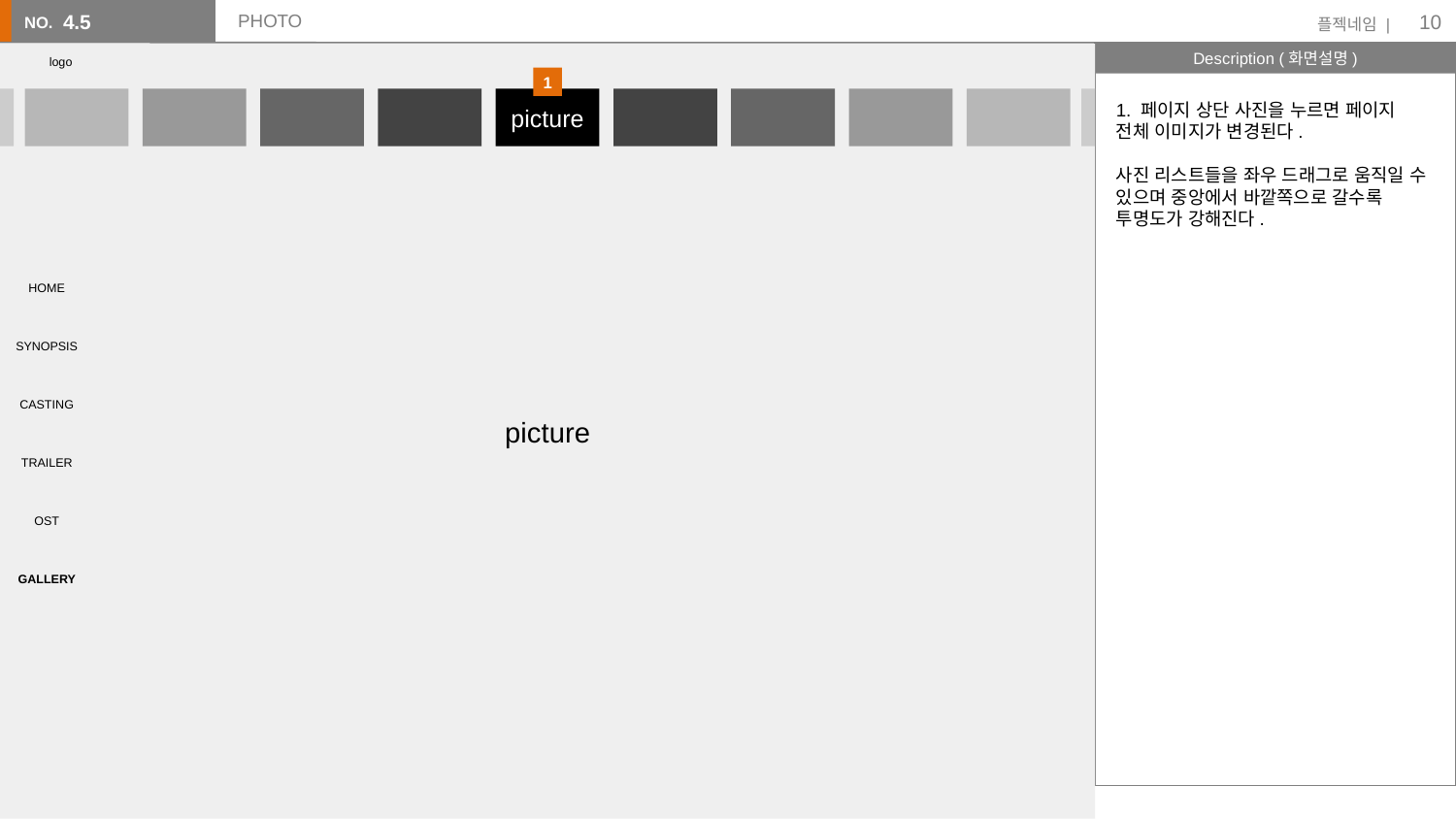

10
4.5
# PHOTO
picture
logo
1
1
1. 페이지 상단 사진을 누르면 페이지
전체 이미지가 변경된다.

사진 리스트들을 좌우 드래그로 움직일 수 있으며 중앙에서 바깥쪽으로 갈수록
투명도가 강해진다.

picture

HOME

  SYNOPSIS

CASTING

TRAILER

OST

GALLERY
공지사항